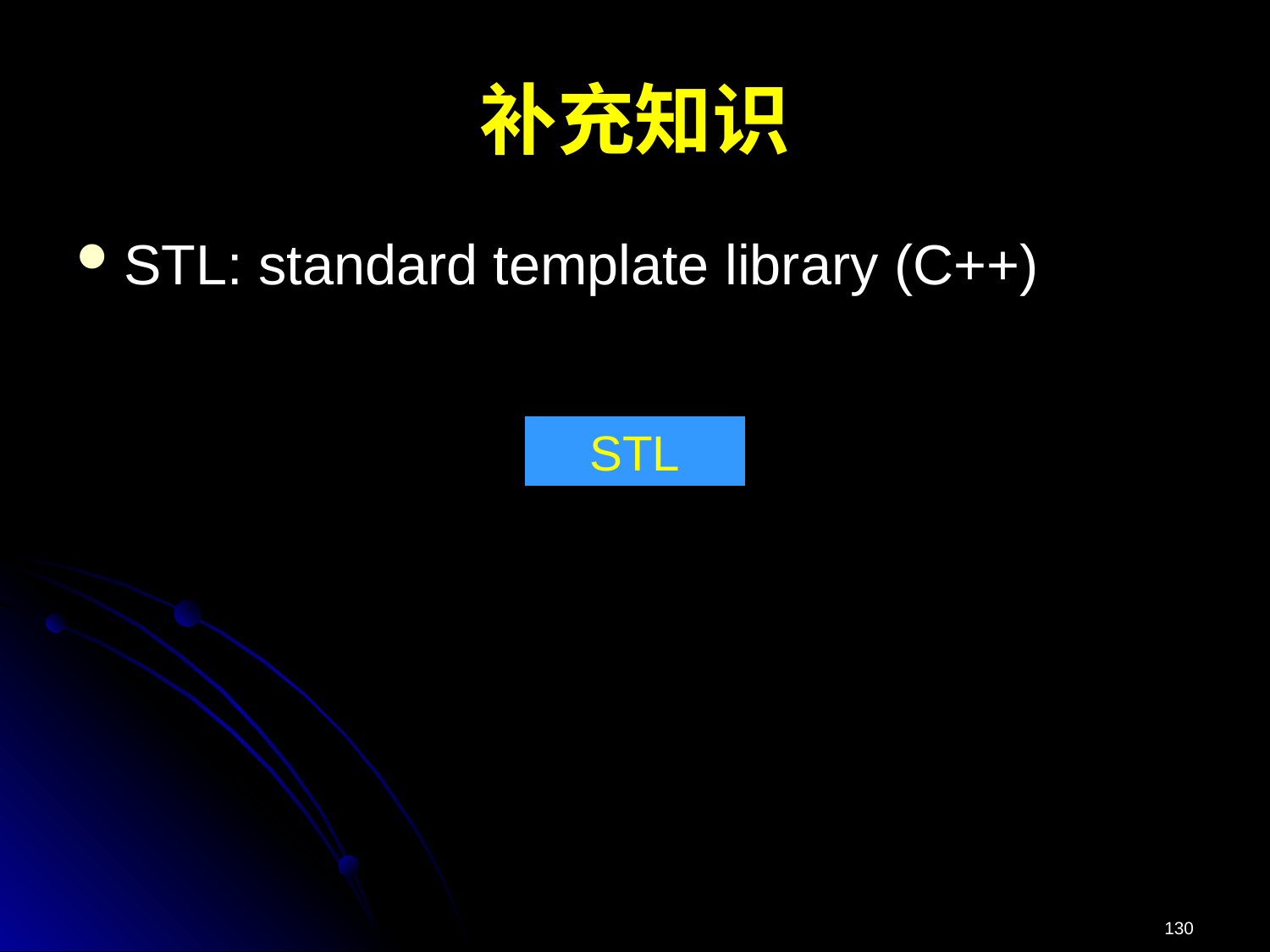

# 补充知识
STL: standard template library (C++)
STL

130